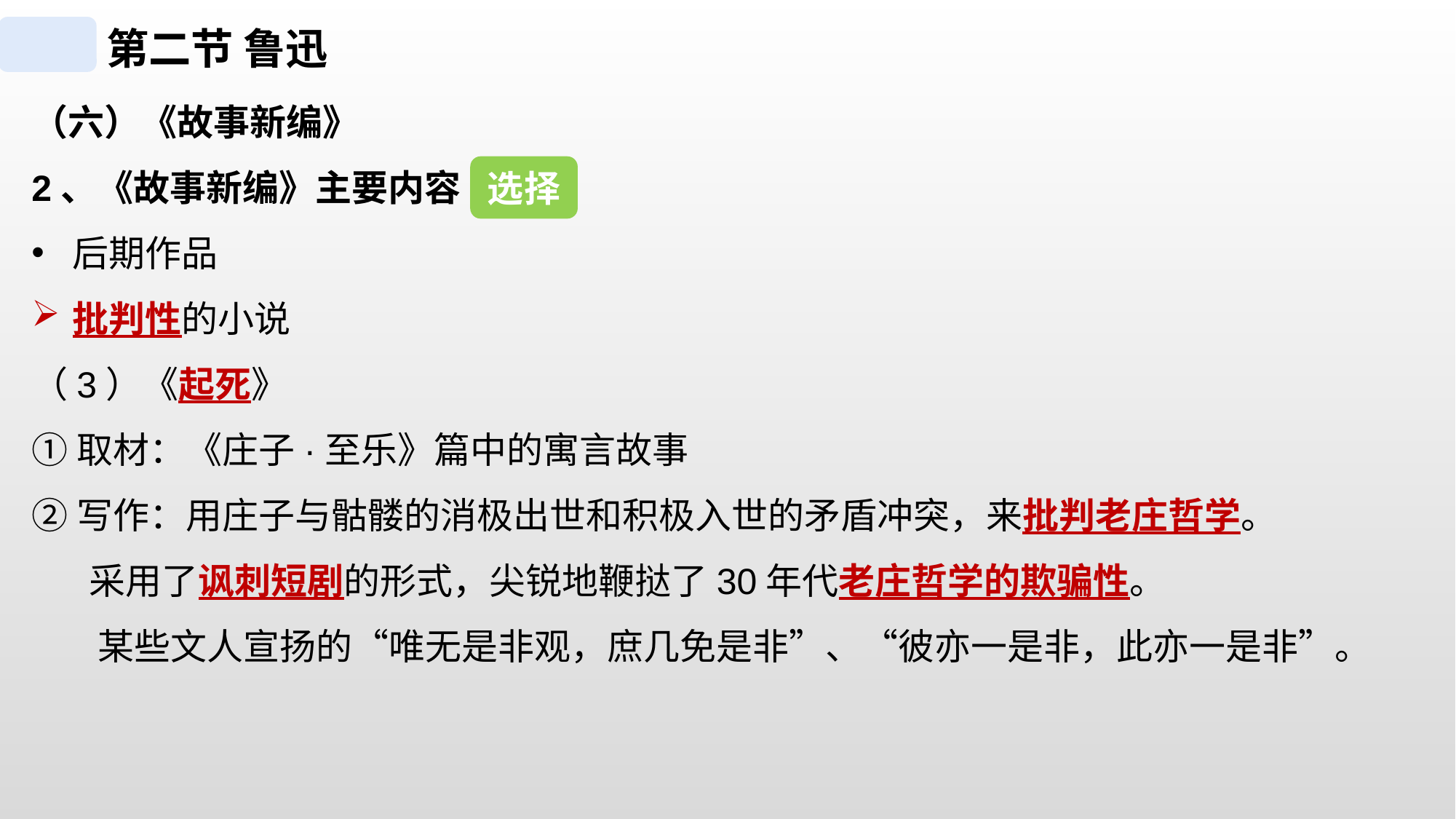

第二节 鲁迅
（六）《故事新编》
2、《故事新编》主要内容
后期作品
批判性的小说
（3）《起死》
①取材：《庄子·至乐》篇中的寓言故事
②写作：用庄子与骷髅的消极出世和积极入世的矛盾冲突，来批判老庄哲学。
      采用了讽刺短剧的形式，尖锐地鞭挞了30年代老庄哲学的欺骗性。
       某些文人宣扬的“唯无是非观，庶几免是非”、“彼亦一是非，此亦一是非”。
选择